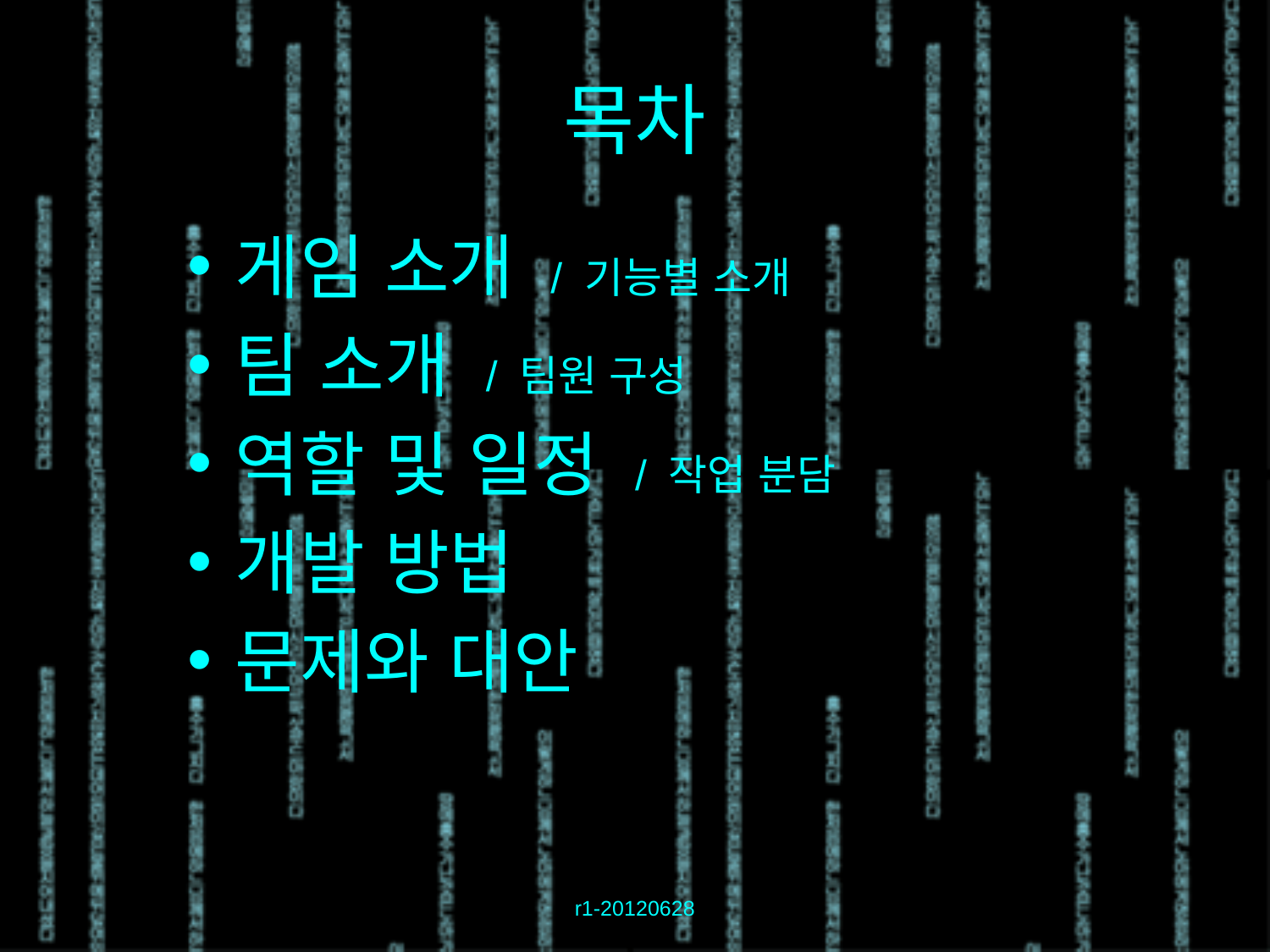

# 목차
게임 소개 / 기능별 소개
팀 소개 / 팀원 구성
역할 및 일정 / 작업 분담
개발 방법
문제와 대안
r1-20120628